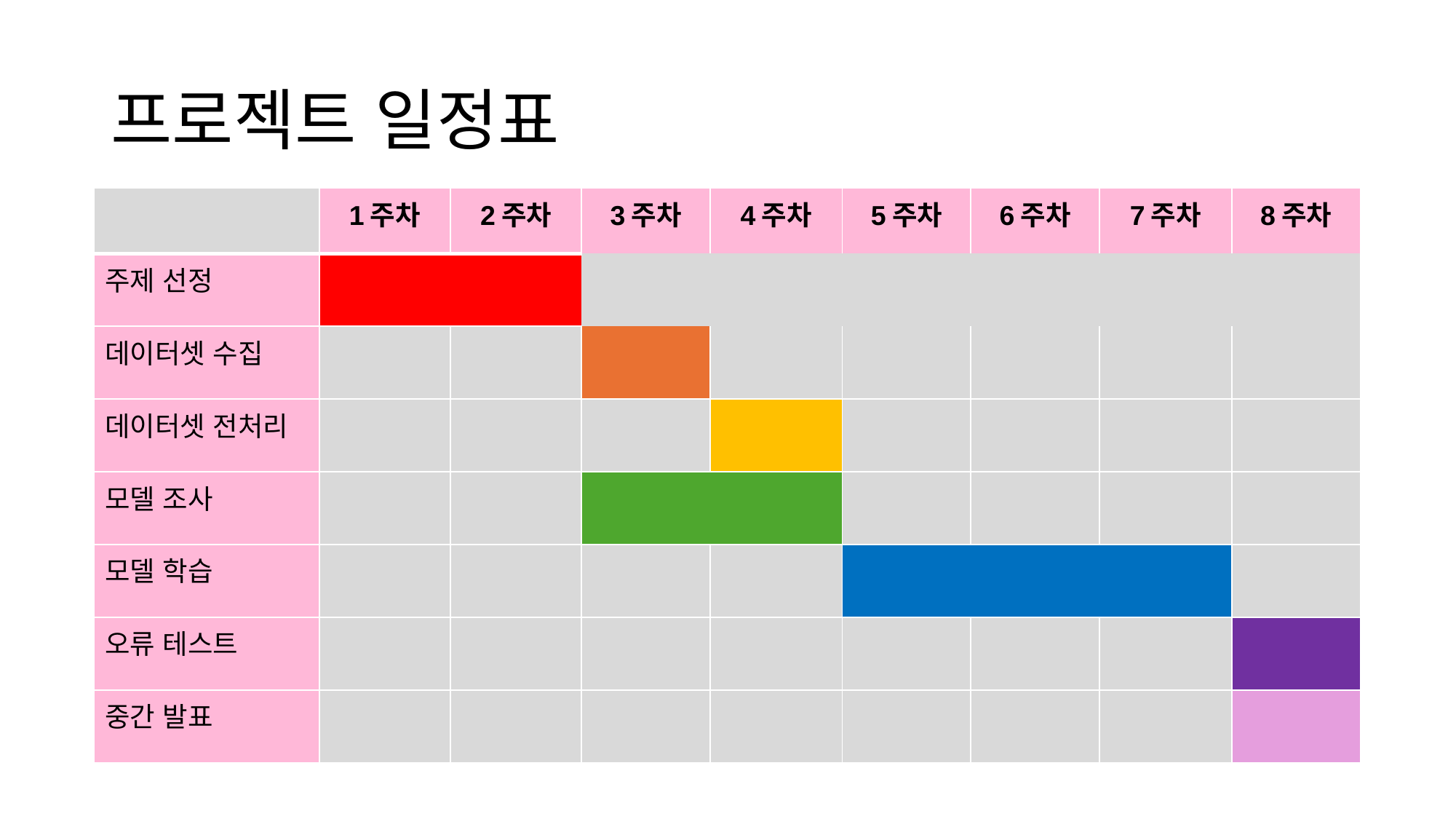

# 프로젝트 일정표
|  | 1주차 | 2주차 | 3주차 | 4주차 | 5주차 | 6주차 | 7주차 | 8주차 |
| --- | --- | --- | --- | --- | --- | --- | --- | --- |
| 주제 선정 |  |  |  |  |  |  |  |  |
| 데이터셋 수집 |  |  |  |  |  |  |  |  |
| 데이터셋 전처리 |  |  |  |  |  |  |  |  |
| 모델 조사 |  |  |  |  |  |  |  |  |
| 모델 학습 |  |  |  |  |  |  |  |  |
| 오류 테스트 |  |  |  |  |  |  |  |  |
| 중간 발표 |  |  |  |  |  |  |  |  |